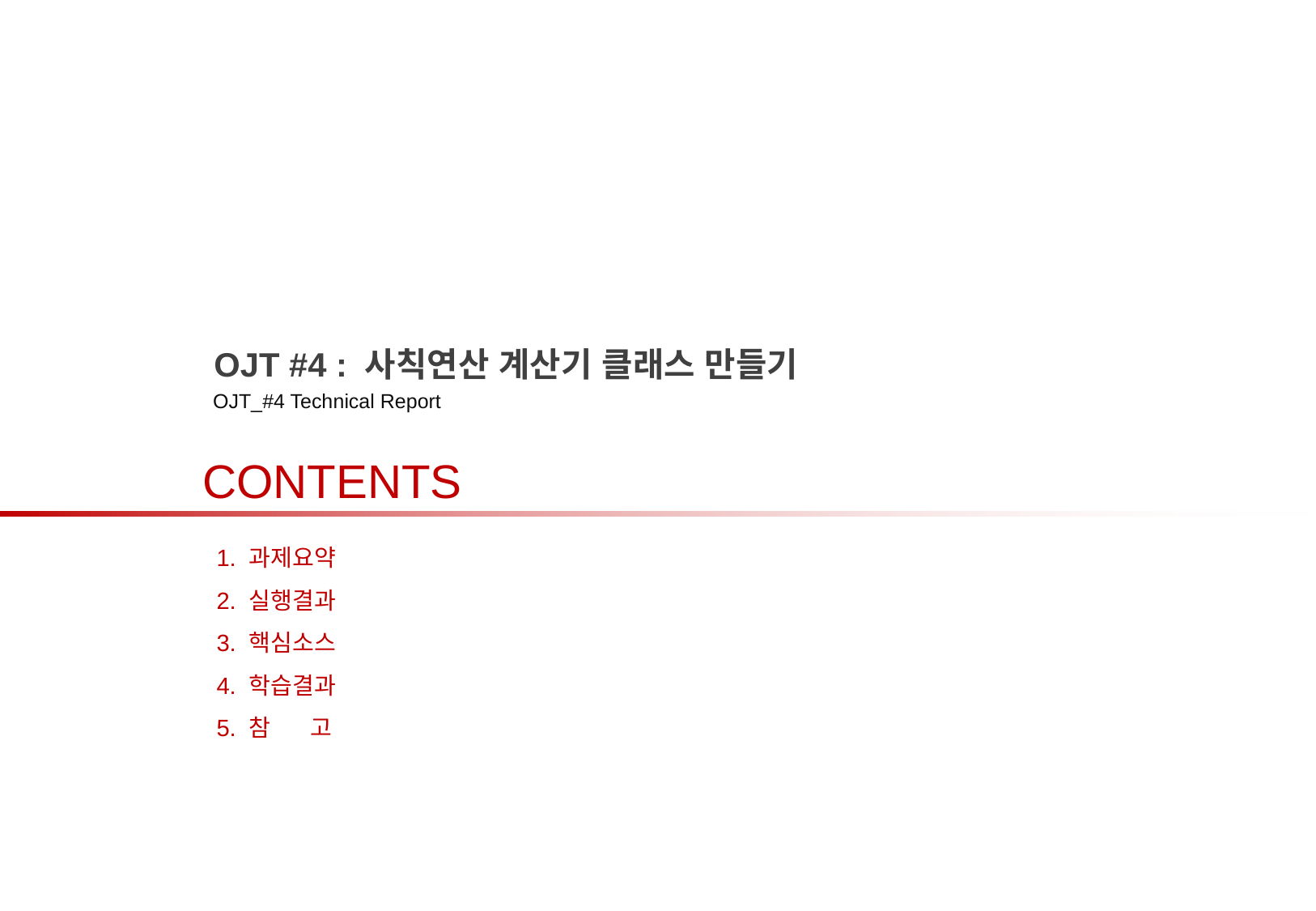

OJT #4 : 사칙연산 계산기 클래스 만들기
OJT_#4 Technical Report
1. 과제요약
2. 실행결과
3. 핵심소스
4. 학습결과
5. 참      고